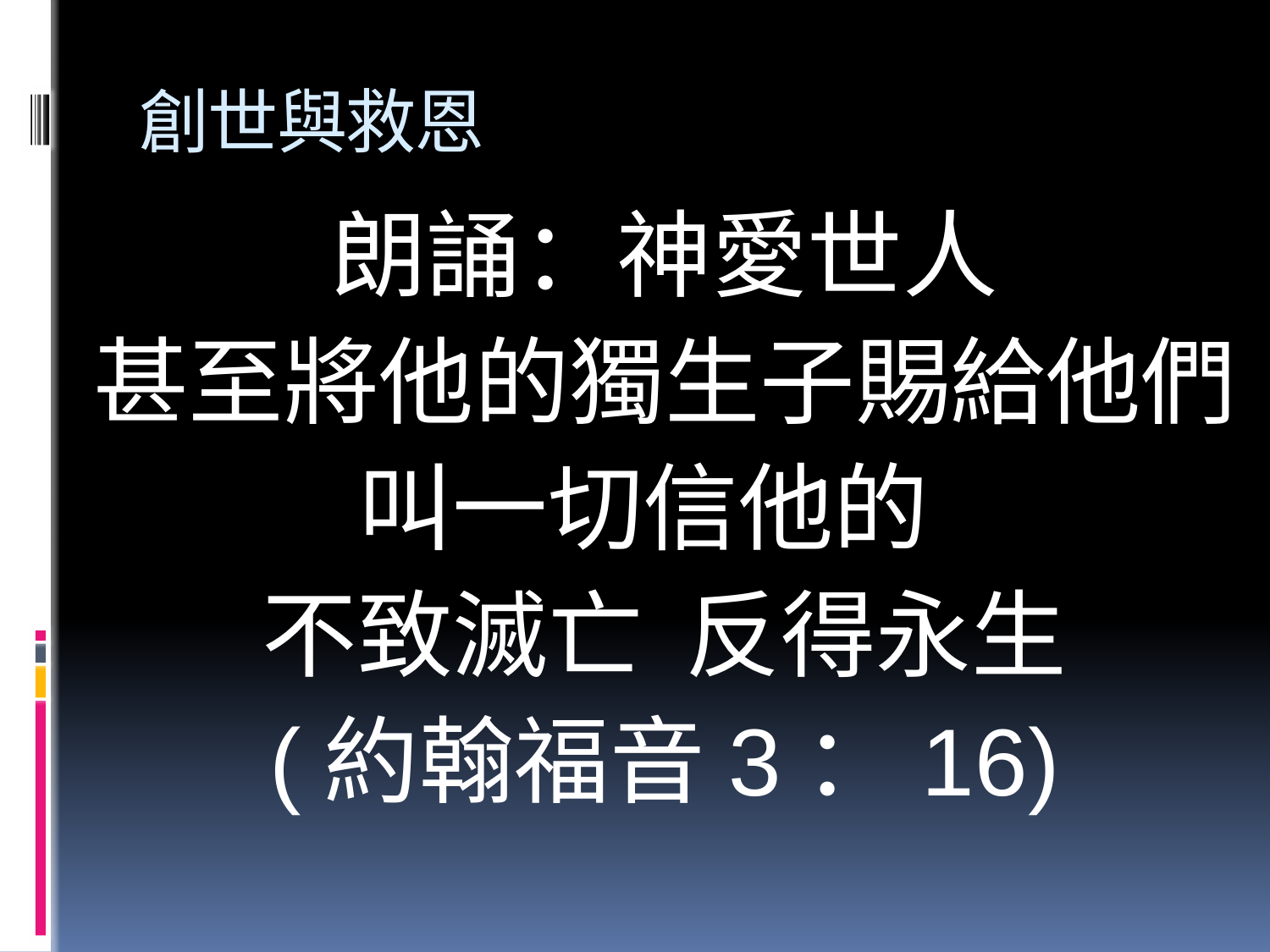

# 創世與救恩
朗誦：神愛世人
甚至將他的獨生子賜給他們
叫一切信他的
不致滅亡  反得永生
(約翰福音3：16)